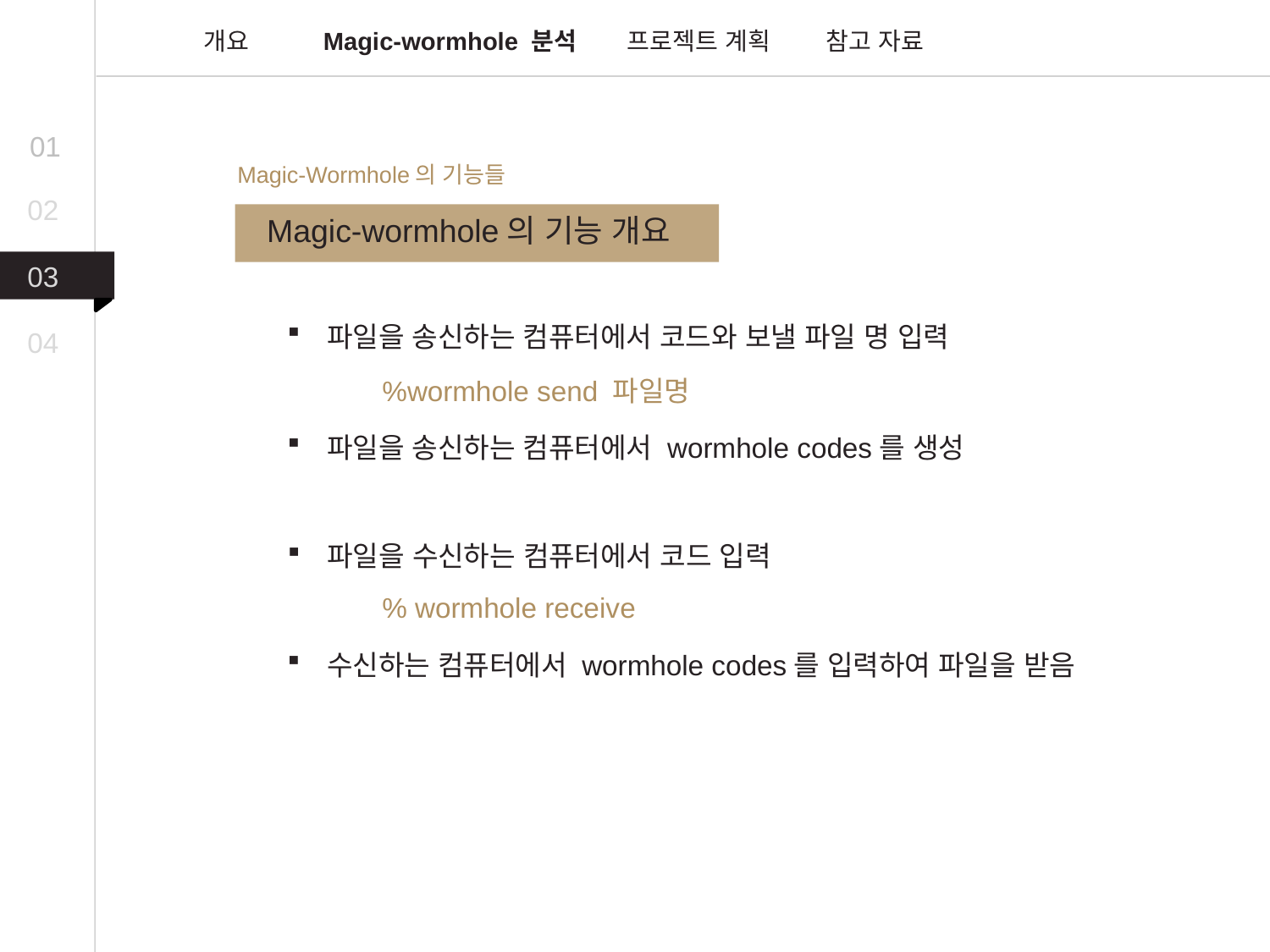

개요
Magic-wormhole 분석
프로젝트 계획
참고 자료
01
Magic-Wormhole의 기능들
02

Magic-wormhole의 기능 개요

03

파일을 송신하는 컴퓨터에서 코드와 보낼 파일 명 입력
04
%wormhole send 파일명
파일을 송신하는 컴퓨터에서 wormhole codes를 생성
파일을 수신하는 컴퓨터에서 코드 입력
% wormhole receive
수신하는 컴퓨터에서 wormhole codes를 입력하여 파일을 받음